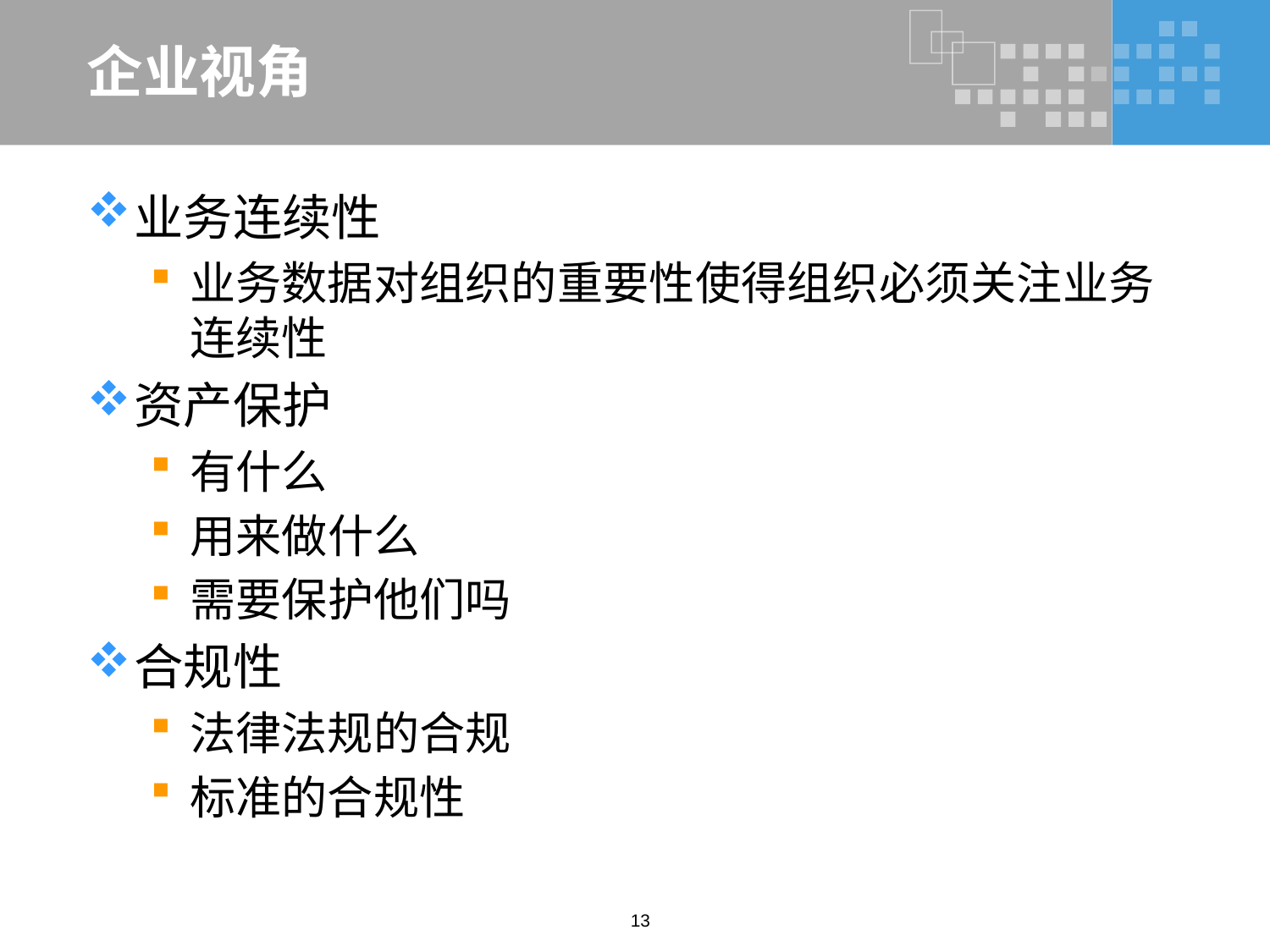

# 企业视角
业务连续性
业务数据对组织的重要性使得组织必须关注业务连续性
资产保护
有什么
用来做什么
需要保护他们吗
合规性
法律法规的合规
标准的合规性
13